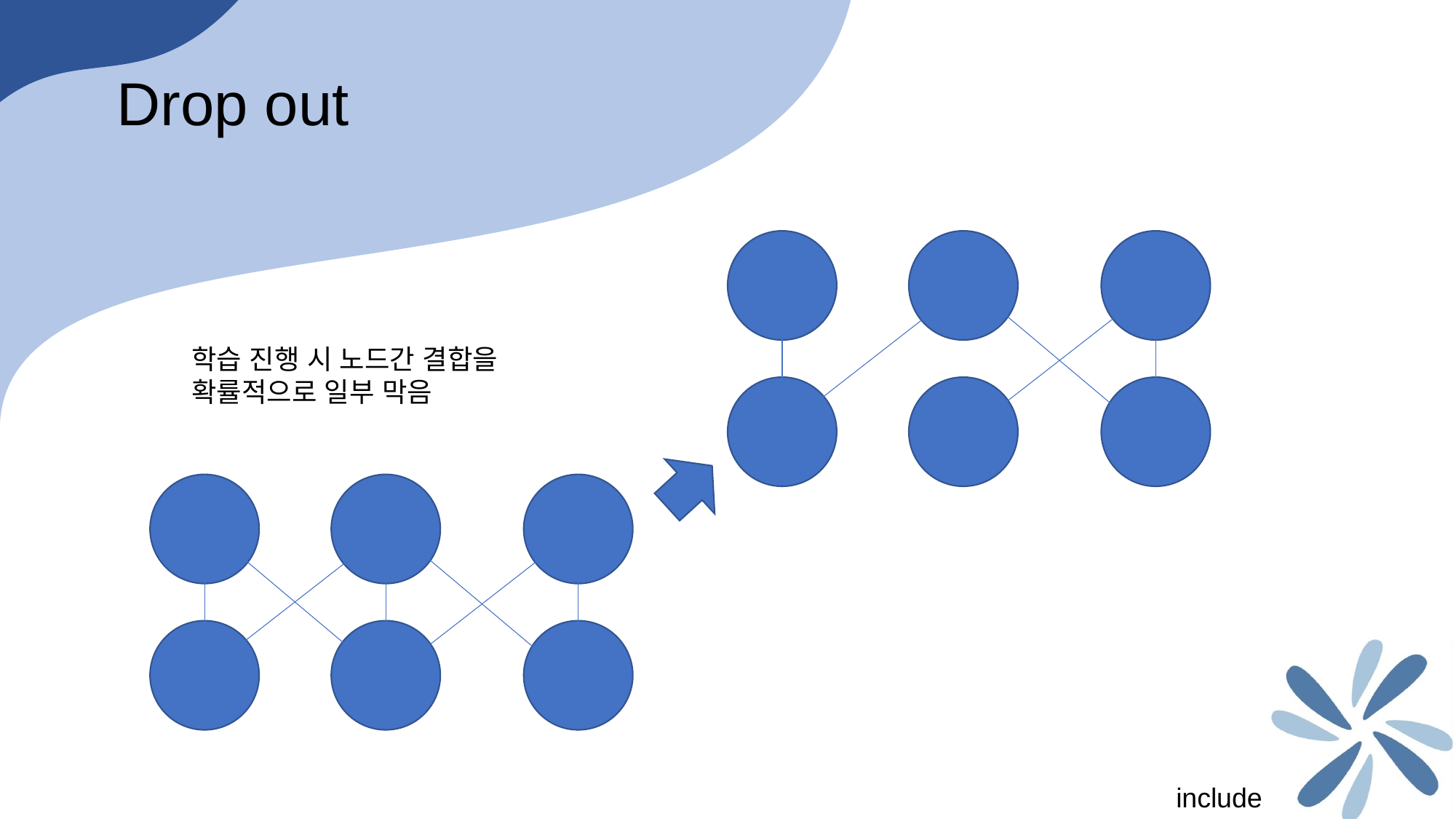

Drop out

학습 진행 시 노드간 결합을
확률적으로 일부 막음